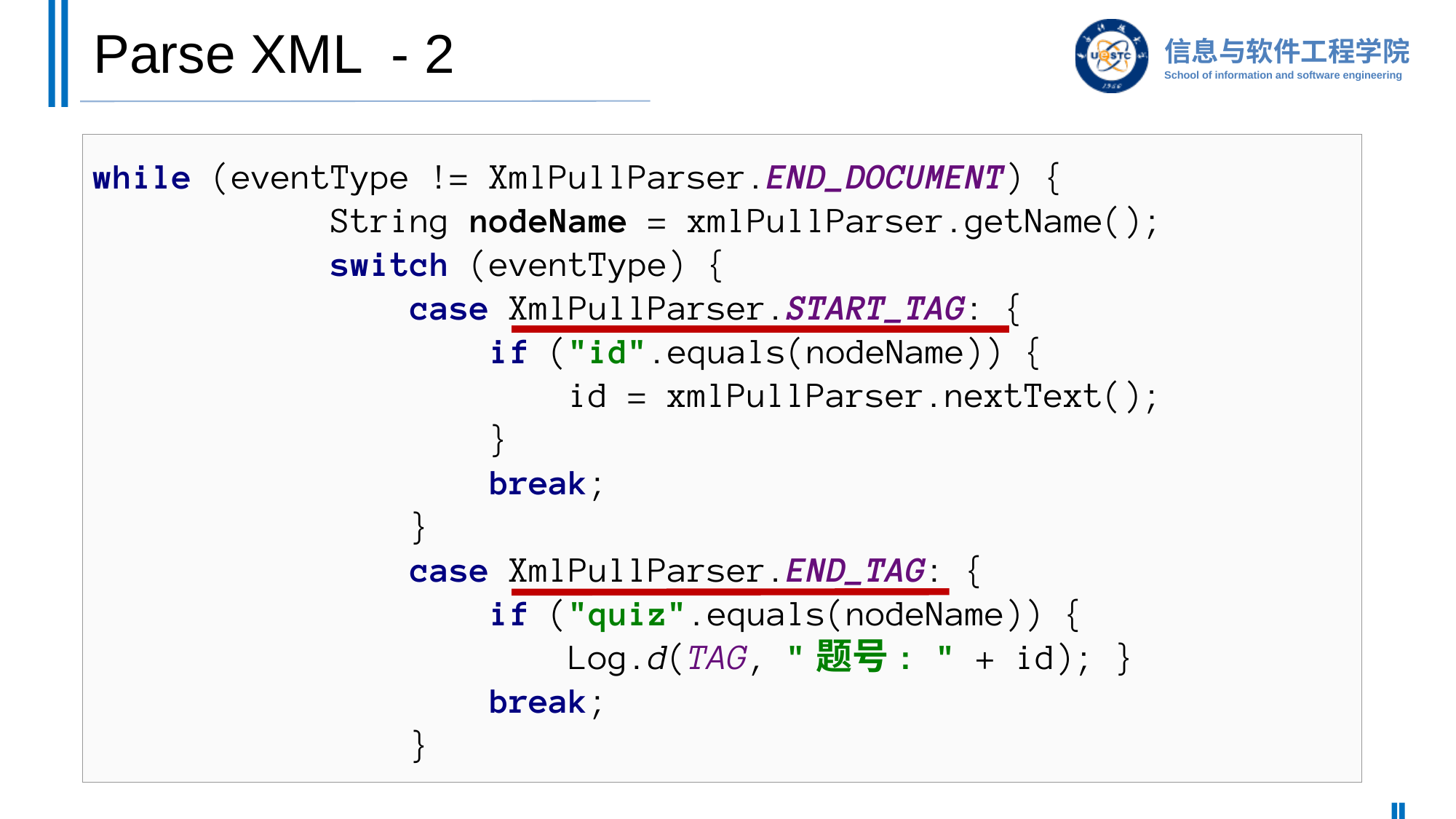

# Parse XML  - 2
while (eventType != XmlPullParser.END_DOCUMENT) {
            String nodeName = xmlPullParser.getName();
            switch (eventType) {
                case XmlPullParser.START_TAG: {
                    if ("id".equals(nodeName)) {
                        id = xmlPullParser.nextText();
                    }
                    break;
                }
                case XmlPullParser.END_TAG: {
                    if ("quiz".equals(nodeName)) {
                        Log.d(TAG, "题号: " + id); }
                    break;
                }